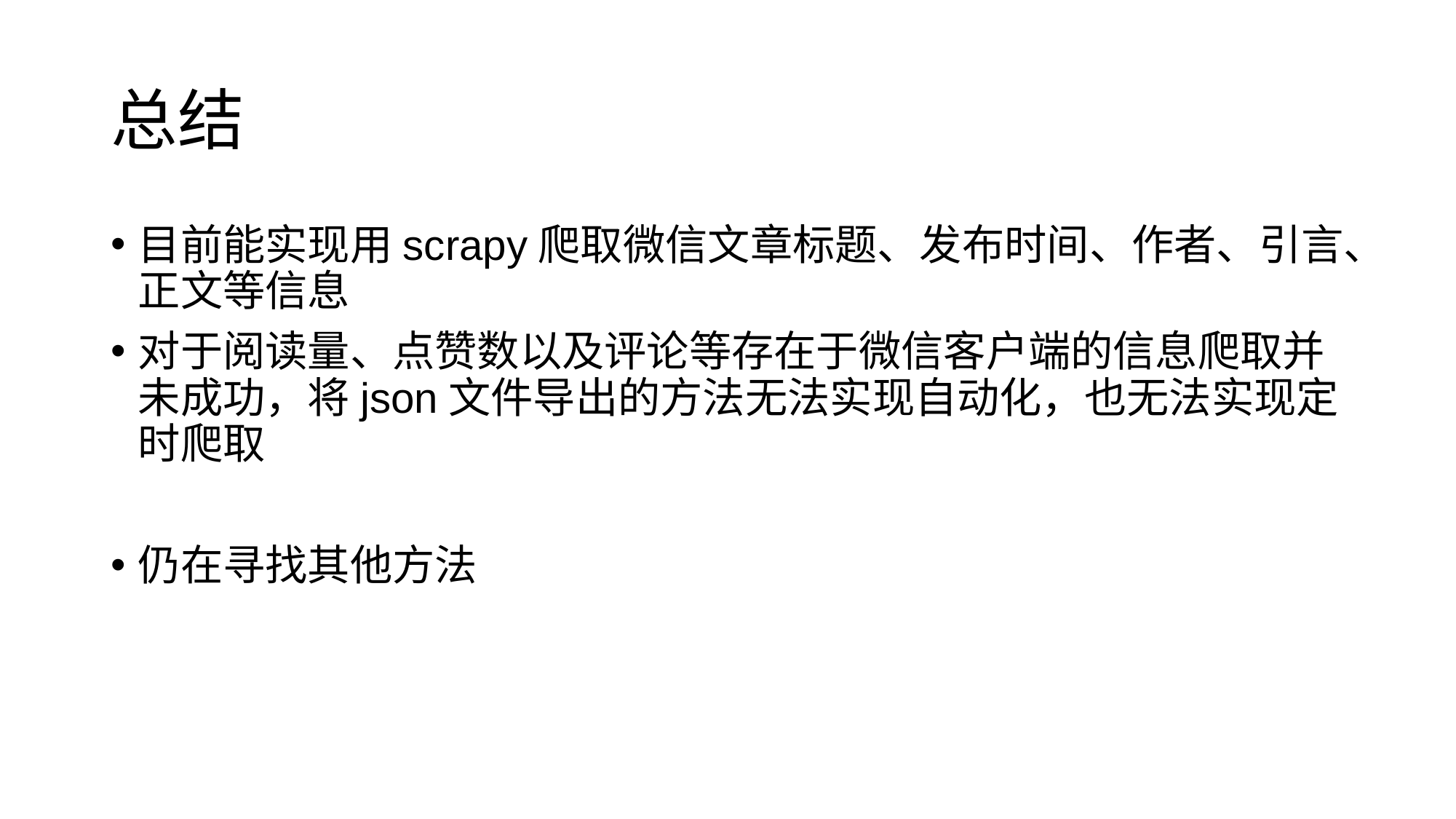

# 总结
目前能实现用scrapy爬取微信文章标题、发布时间、作者、引言、正文等信息
对于阅读量、点赞数以及评论等存在于微信客户端的信息爬取并未成功，将json文件导出的方法无法实现自动化，也无法实现定时爬取

仍在寻找其他方法